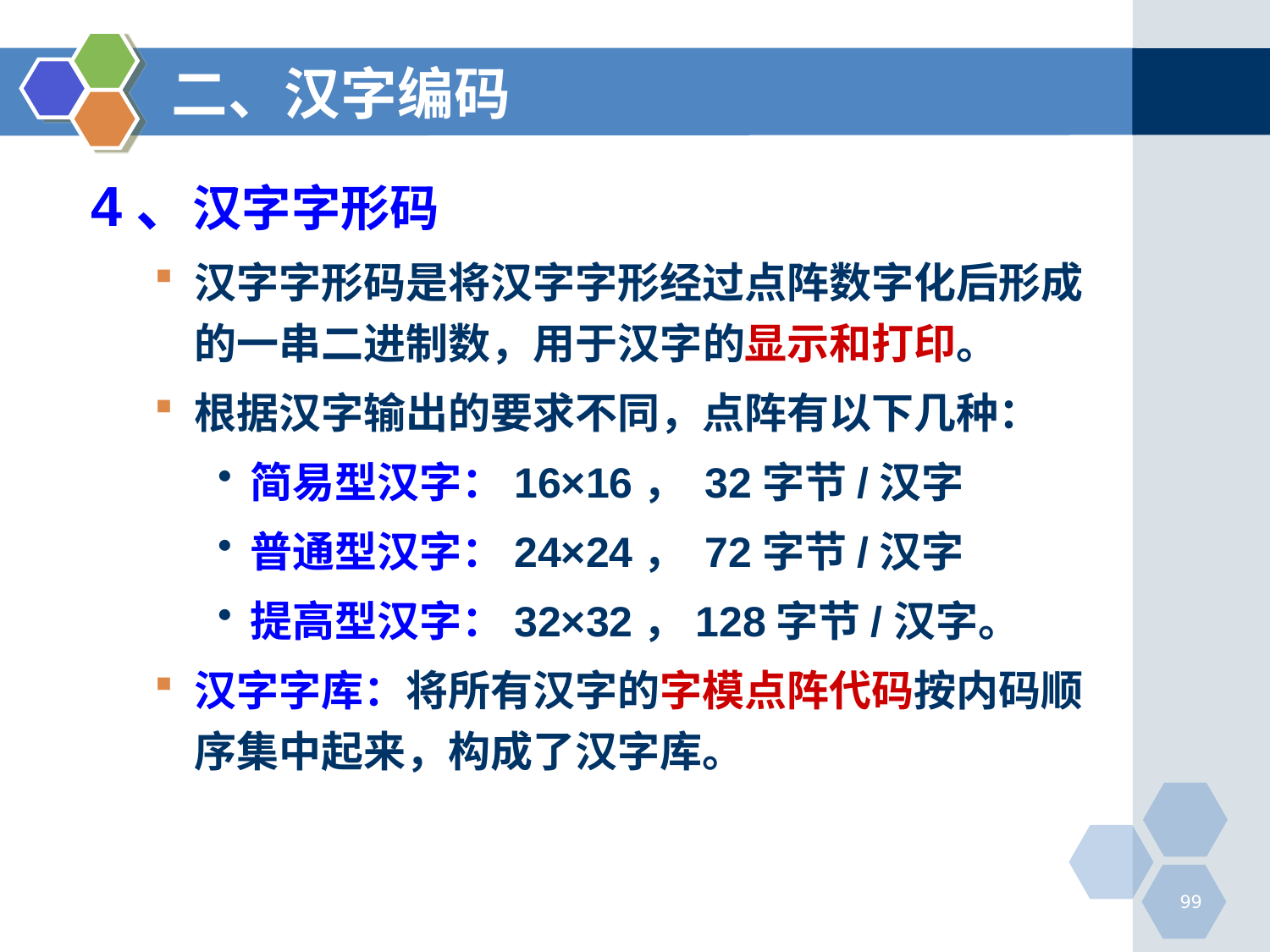

# 二、汉字编码
4、汉字字形码
汉字字形码是将汉字字形经过点阵数字化后形成的一串二进制数，用于汉字的显示和打印。
根据汉字输出的要求不同，点阵有以下几种：
简易型汉字：16×16， 32字节/汉字
普通型汉字：24×24， 72字节/汉字
提高型汉字：32×32，128字节/汉字。
汉字字库：将所有汉字的字模点阵代码按内码顺序集中起来，构成了汉字库。
99